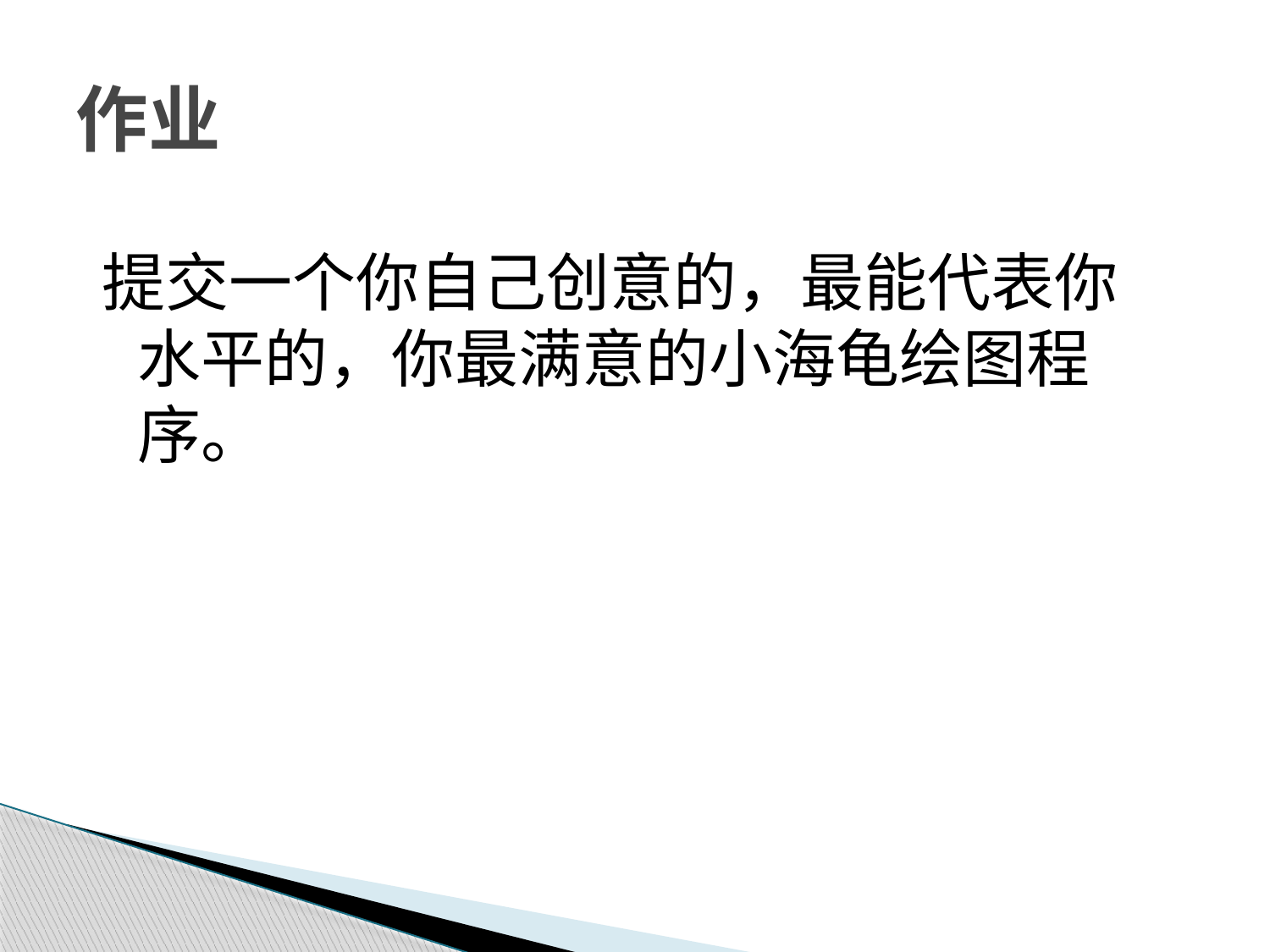

# 作业
提交一个你自己创意的，最能代表你水平的，你最满意的小海龟绘图程序。